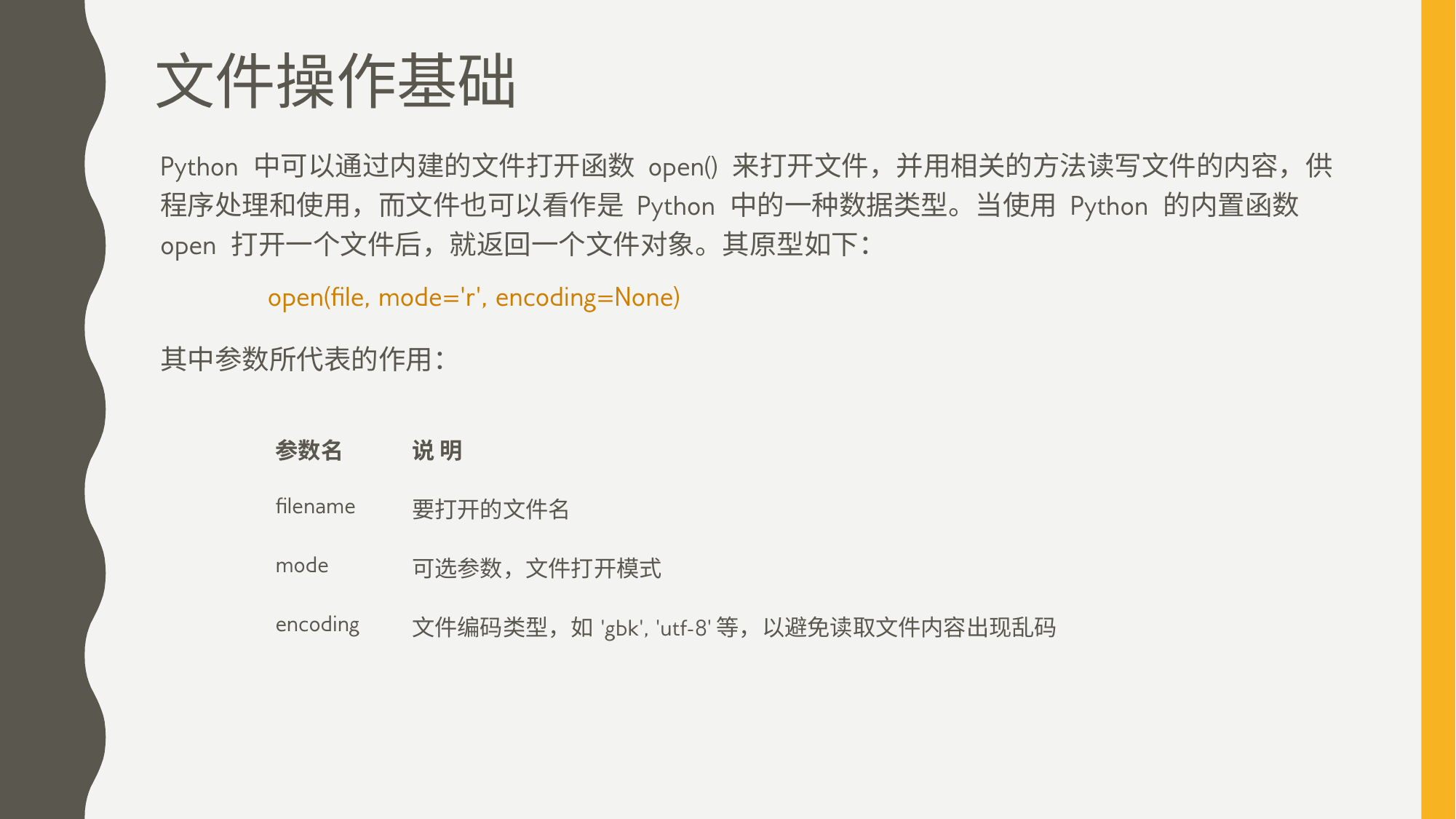

# 文件操作基础
Python 中可以通过内建的文件打开函数 open() 来打开文件，并用相关的方法读写文件的内容，供程序处理和使用，而文件也可以看作是 Python 中的一种数据类型。当使用 Python 的内置函数 open 打开一个文件后，就返回一个文件对象。其原型如下：
open(file, mode='r', encoding=None)

其中参数所代表的作用：

| 参数名 | 说 明 |
| --- | --- |
| filename | 要打开的文件名 |
| mode | 可选参数，文件打开模式 |
| encoding | 文件编码类型，如'gbk', 'utf-8'等，以避免读取文件内容出现乱码 |